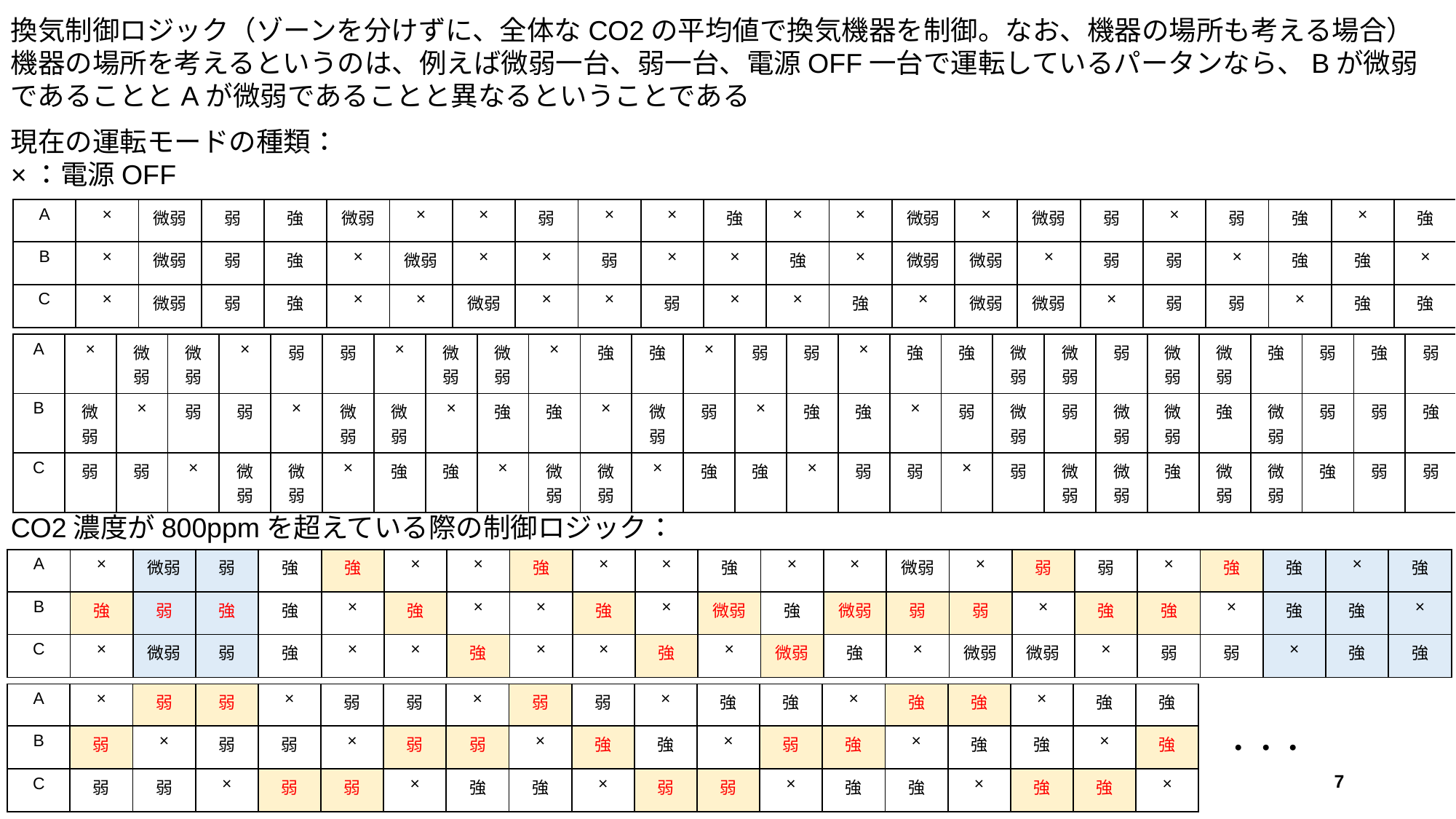

換気制御ロジック（ゾーンを分けずに、全体なCO2の平均値で換気機器を制御。なお、機器の場所も考える場合）
機器の場所を考えるというのは、例えば微弱一台、弱一台、電源OFF一台で運転しているパータンなら、Bが微弱であることとAが微弱であることと異なるということである
現在の運転モードの種類：
×：電源OFF
| A | × | 微弱 | 弱 | 強 | 微弱 | × | × | 弱 | × | × | 強 | × | × | 微弱 | × | 微弱 | 弱 | × | 弱 | 強 | × | 強 |
| --- | --- | --- | --- | --- | --- | --- | --- | --- | --- | --- | --- | --- | --- | --- | --- | --- | --- | --- | --- | --- | --- | --- |
| B | × | 微弱 | 弱 | 強 | × | 微弱 | × | × | 弱 | × | × | 強 | × | 微弱 | 微弱 | × | 弱 | 弱 | × | 強 | 強 | × |
| C | × | 微弱 | 弱 | 強 | × | × | 微弱 | × | × | 弱 | × | × | 強 | × | 微弱 | 微弱 | × | 弱 | 弱 | × | 強 | 強 |
| A | × | 微弱 | 微弱 | × | 弱 | 弱 | × | 微弱 | 微弱 | × | 強 | 強 | × | 弱 | 弱 | × | 強 | 強 | 微弱 | 微弱 | 弱 | 微弱 | 微弱 | 強 | 弱 | 強 | 弱 |
| --- | --- | --- | --- | --- | --- | --- | --- | --- | --- | --- | --- | --- | --- | --- | --- | --- | --- | --- | --- | --- | --- | --- | --- | --- | --- | --- | --- |
| B | 微弱 | × | 弱 | 弱 | × | 微弱 | 微弱 | × | 強 | 強 | × | 微弱 | 弱 | × | 強 | 強 | × | 弱 | 微弱 | 弱 | 微弱 | 微弱 | 強 | 微弱 | 弱 | 弱 | 強 |
| C | 弱 | 弱 | × | 微弱 | 微弱 | × | 強 | 強 | × | 微弱 | 微弱 | × | 強 | 強 | × | 弱 | 弱 | × | 弱 | 微弱 | 微弱 | 強 | 微弱 | 微弱 | 強 | 弱 | 弱 |
CO2濃度が800ppmを超えている際の制御ロジック：
| A | × | 微弱 | 弱 | 強 | 強 | × | × | 強 | × | × | 強 | × | × | 微弱 | × | 弱 | 弱 | × | 強 | 強 | × | 強 |
| --- | --- | --- | --- | --- | --- | --- | --- | --- | --- | --- | --- | --- | --- | --- | --- | --- | --- | --- | --- | --- | --- | --- |
| B | 強 | 弱 | 強 | 強 | × | 強 | × | × | 強 | × | 微弱 | 強 | 微弱 | 弱 | 弱 | × | 強 | 強 | × | 強 | 強 | × |
| C | × | 微弱 | 弱 | 強 | × | × | 強 | × | × | 強 | × | 微弱 | 強 | × | 微弱 | 微弱 | × | 弱 | 弱 | × | 強 | 強 |
| A | × | 弱 | 弱 | × | 弱 | 弱 | × | 弱 | 弱 | × | 強 | 強 | × | 強 | 強 | × | 強 | 強 |
| --- | --- | --- | --- | --- | --- | --- | --- | --- | --- | --- | --- | --- | --- | --- | --- | --- | --- | --- |
| B | 弱 | × | 弱 | 弱 | × | 弱 | 弱 | × | 強 | 強 | × | 弱 | 強 | × | 強 | 強 | × | 強 |
| C | 弱 | 弱 | × | 弱 | 弱 | × | 強 | 強 | × | 弱 | 弱 | × | 強 | 強 | × | 強 | 強 | × |
・・・
7